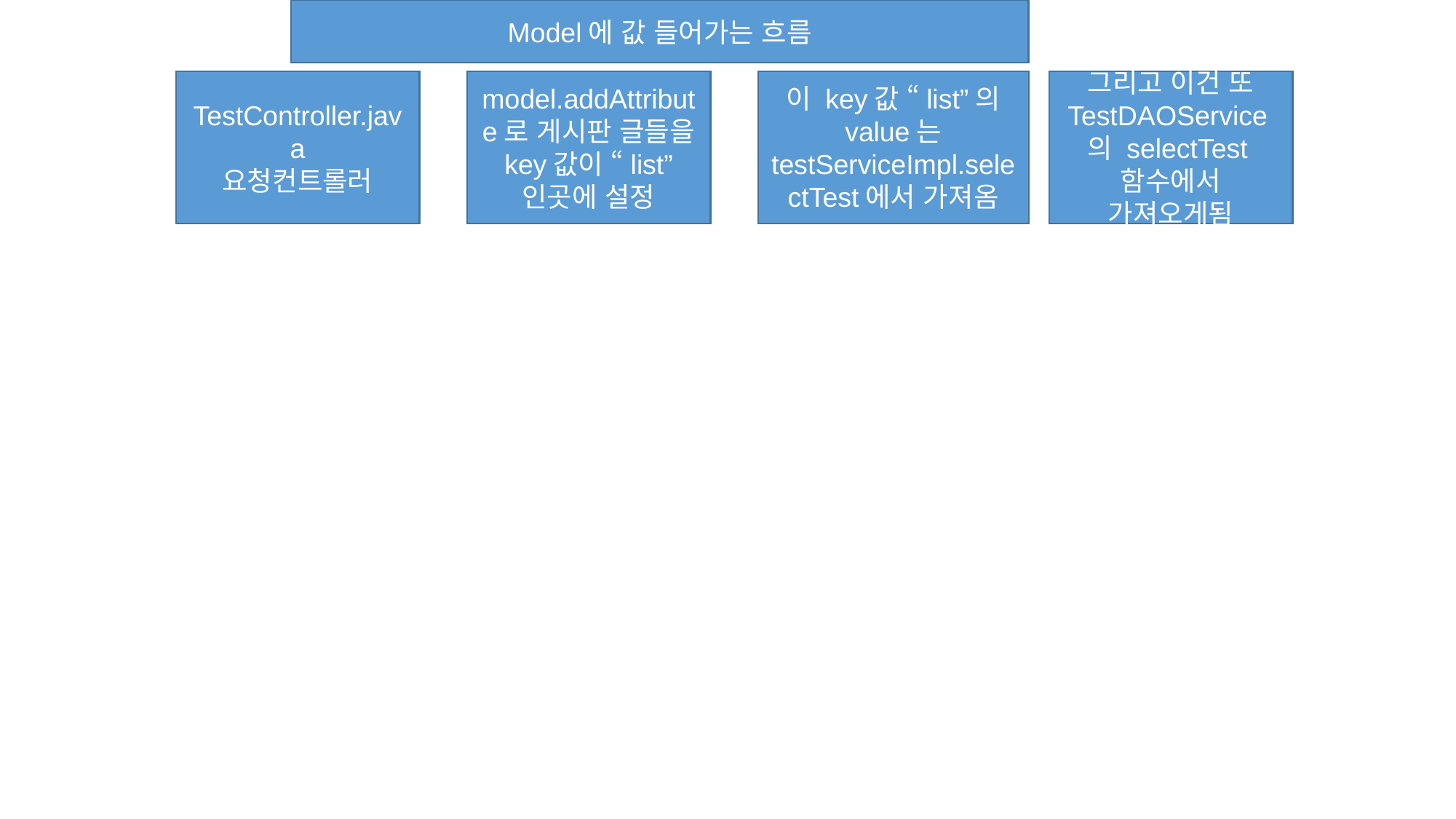

Model에 값 들어가는 흐름
그리고 이건 또 TestDAOService의 selectTest함수에서 가져오게됨
TestController.java
요청컨트롤러
model.addAttribute로 게시판 글들을 key값이 “list” 인곳에 설정
이 key값 “list”의 value는 testServiceImpl.selectTest에서 가져옴